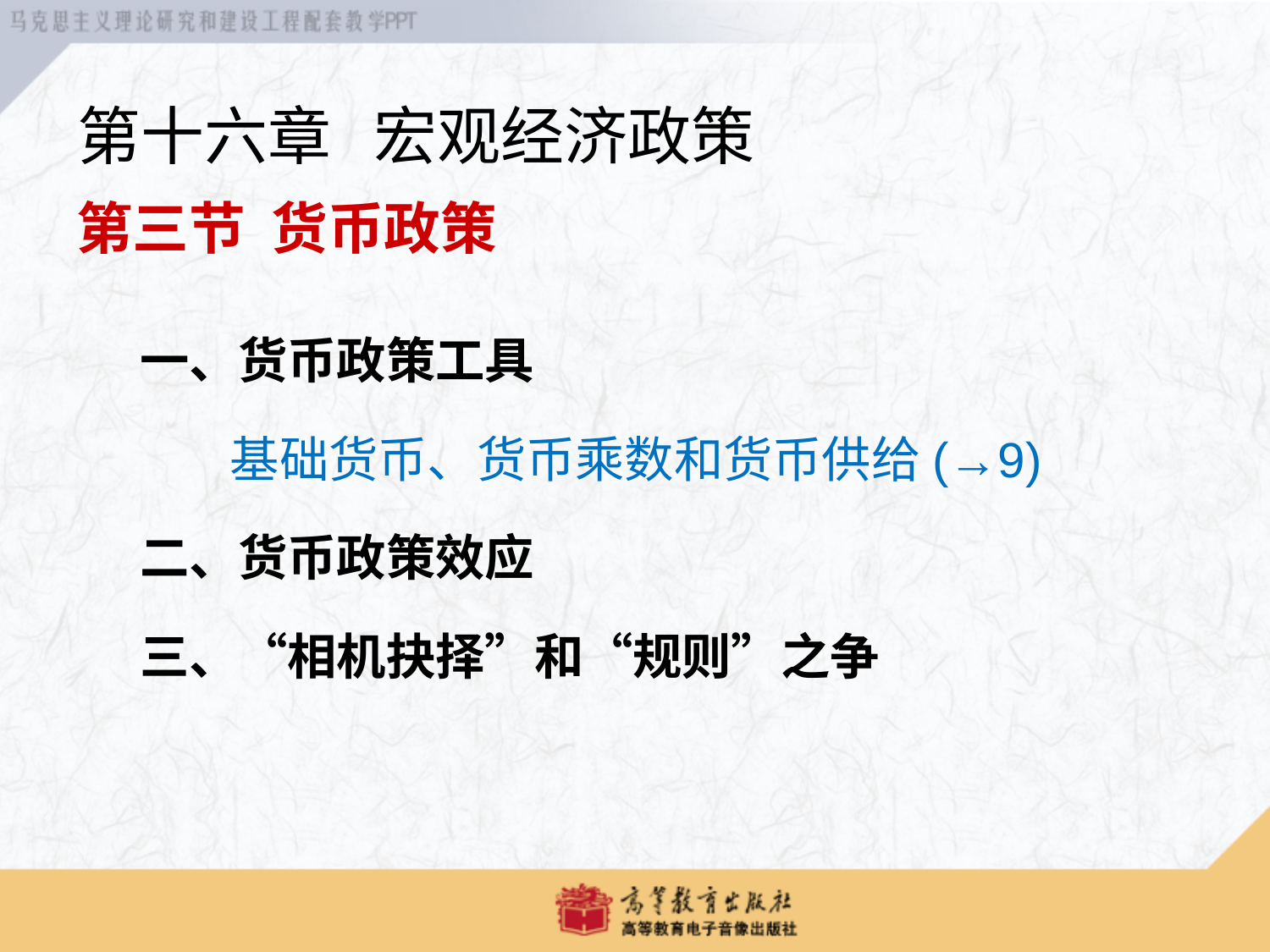

第十六章   宏观经济政策
第三节  货币政策

一、货币政策工具
       基础货币、货币乘数和货币供给(→9)
二、货币政策效应
三、“相机抉择”和“规则”之争